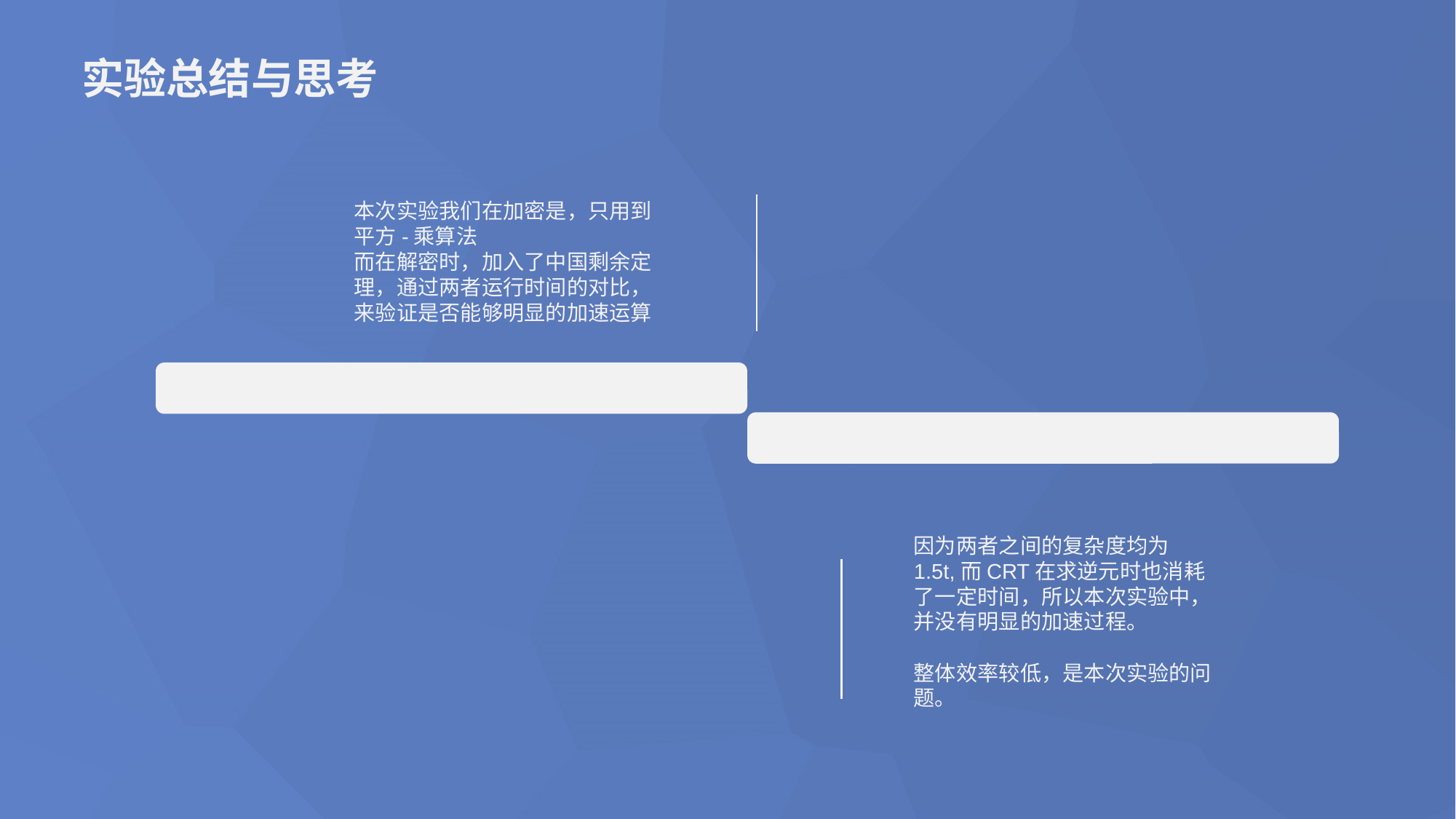

实验总结与思考
本次实验我们在加密是，只用到平方-乘算法
而在解密时，加入了中国剩余定理，通过两者运行时间的对比，来验证是否能够明显的加速运算

因为两者之间的复杂度均为1.5t,而CRT在求逆元时也消耗了一定时间，所以本次实验中，并没有明显的加速过程。

整体效率较低，是本次实验的问题。